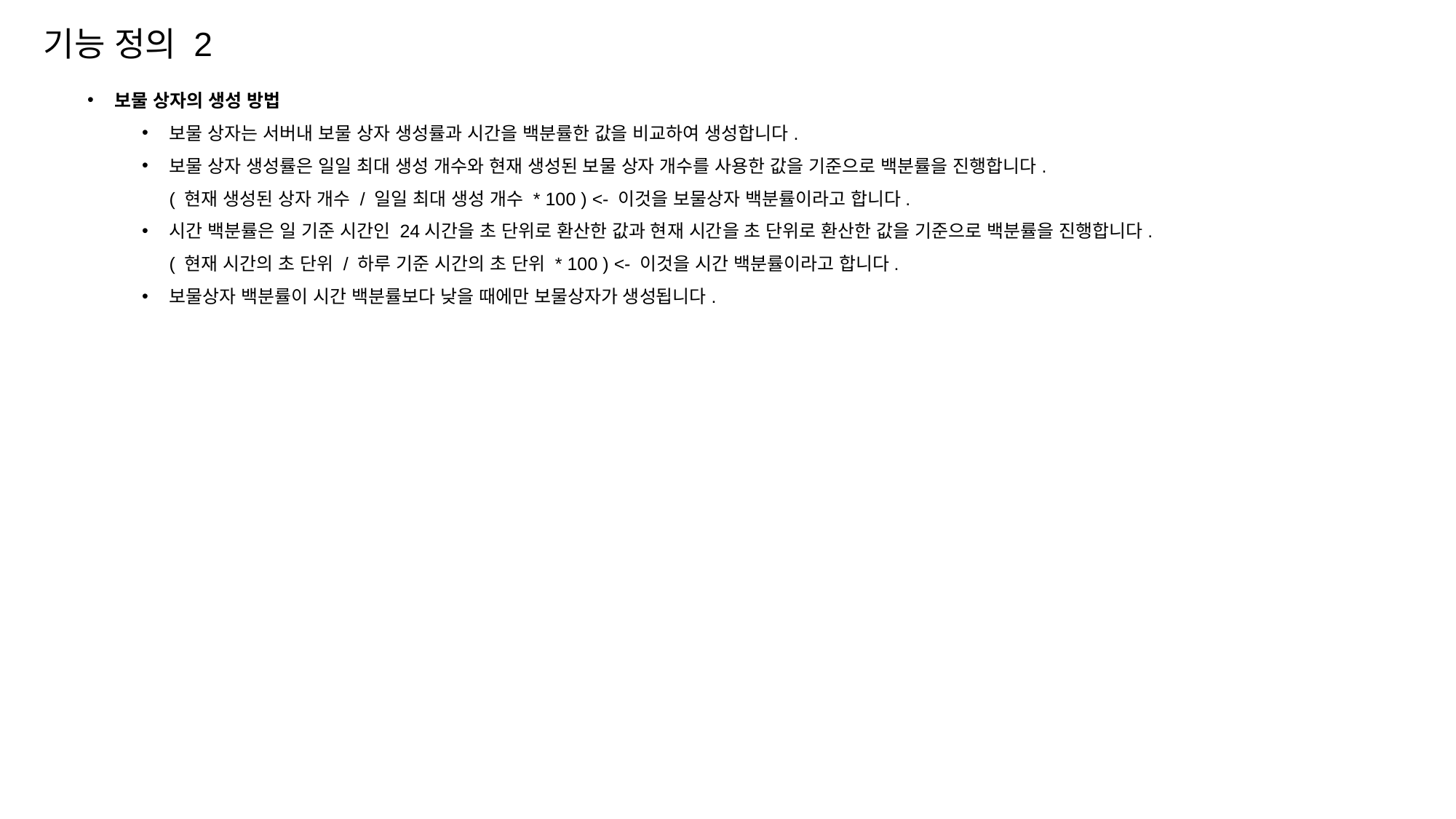

기능 정의 2
보물 상자의 생성 방법
보물 상자는 서버내 보물 상자 생성률과 시간을 백분률한 값을 비교하여 생성합니다.
보물 상자 생성률은 일일 최대 생성 개수와 현재 생성된 보물 상자 개수를 사용한 값을 기준으로 백분률을 진행합니다.
( 현재 생성된 상자 개수 / 일일 최대 생성 개수 * 100 ) <- 이것을 보물상자 백분률이라고 합니다.
시간 백분률은 일 기준 시간인 24시간을 초 단위로 환산한 값과 현재 시간을 초 단위로 환산한 값을 기준으로 백분률을 진행합니다.
( 현재 시간의 초 단위 / 하루 기준 시간의 초 단위 * 100 ) <- 이것을 시간 백분률이라고 합니다.
보물상자 백분률이 시간 백분률보다 낮을 때에만 보물상자가 생성됩니다.